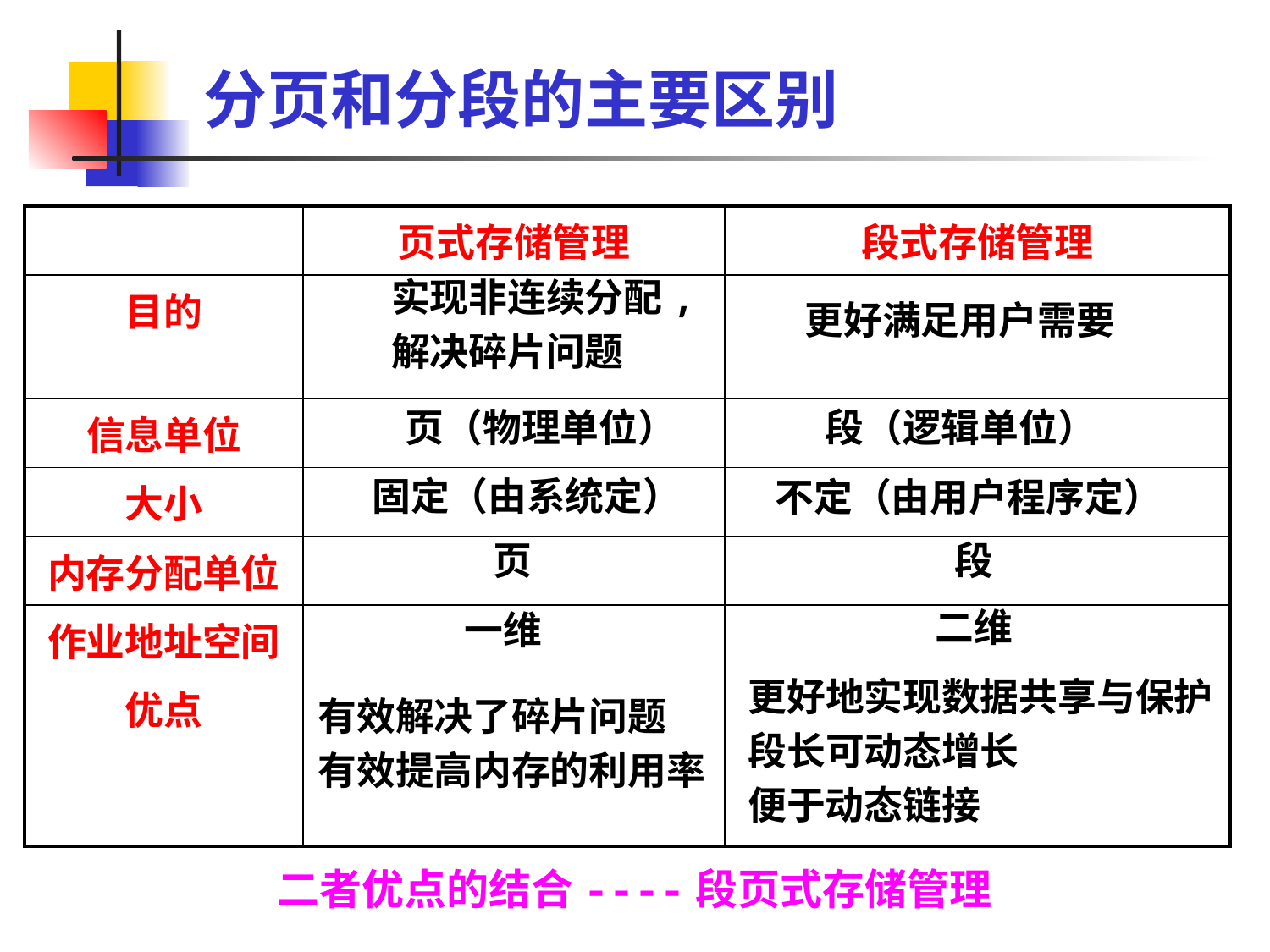

# 分页和分段的主要区别
|  | 页式存储管理 | 段式存储管理 |
| --- | --- | --- |
| 目的 |  |  |
| 信息单位 |  |  |
| 大小 |  |  |
| 内存分配单位 |  |  |
| 作业地址空间 |  |  |
| 优点 |  |  |
实现非连续分配,
解决碎片问题
更好满足用户需要
段（逻辑单位）
页（物理单位）
固定（由系统定）
不定（由用户程序定）
页
段
二维
一维
更好地实现数据共享与保护
段长可动态增长
便于动态链接
有效解决了碎片问题
有效提高内存的利用率
二者优点的结合----段页式存储管理